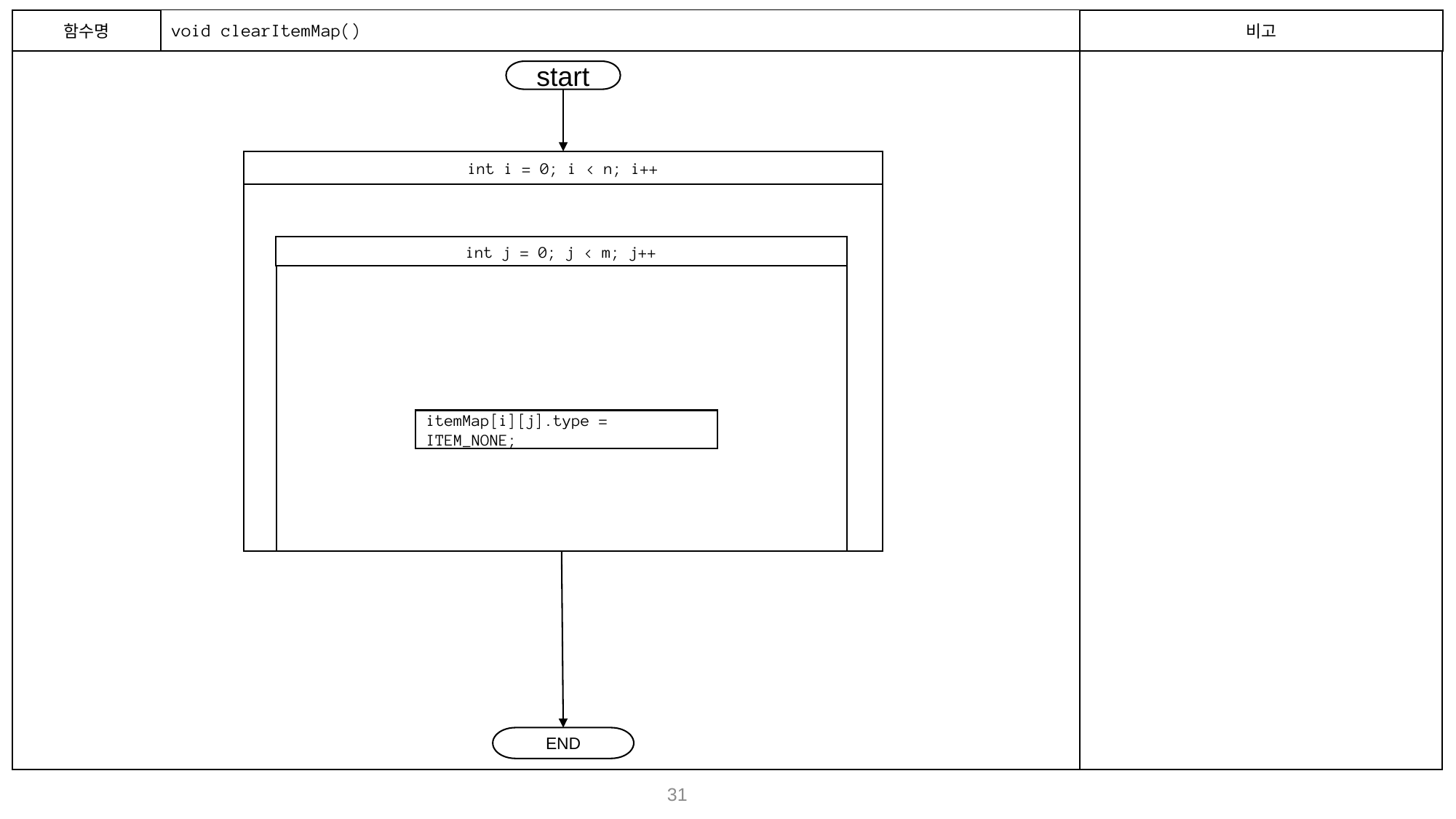

함수명
# void clearItemMap()
비고

start

int i = 0; i < n; i++
int j = 0; j < m; j++

itemMap[i][j].type = ITEM_NONE;
END
31